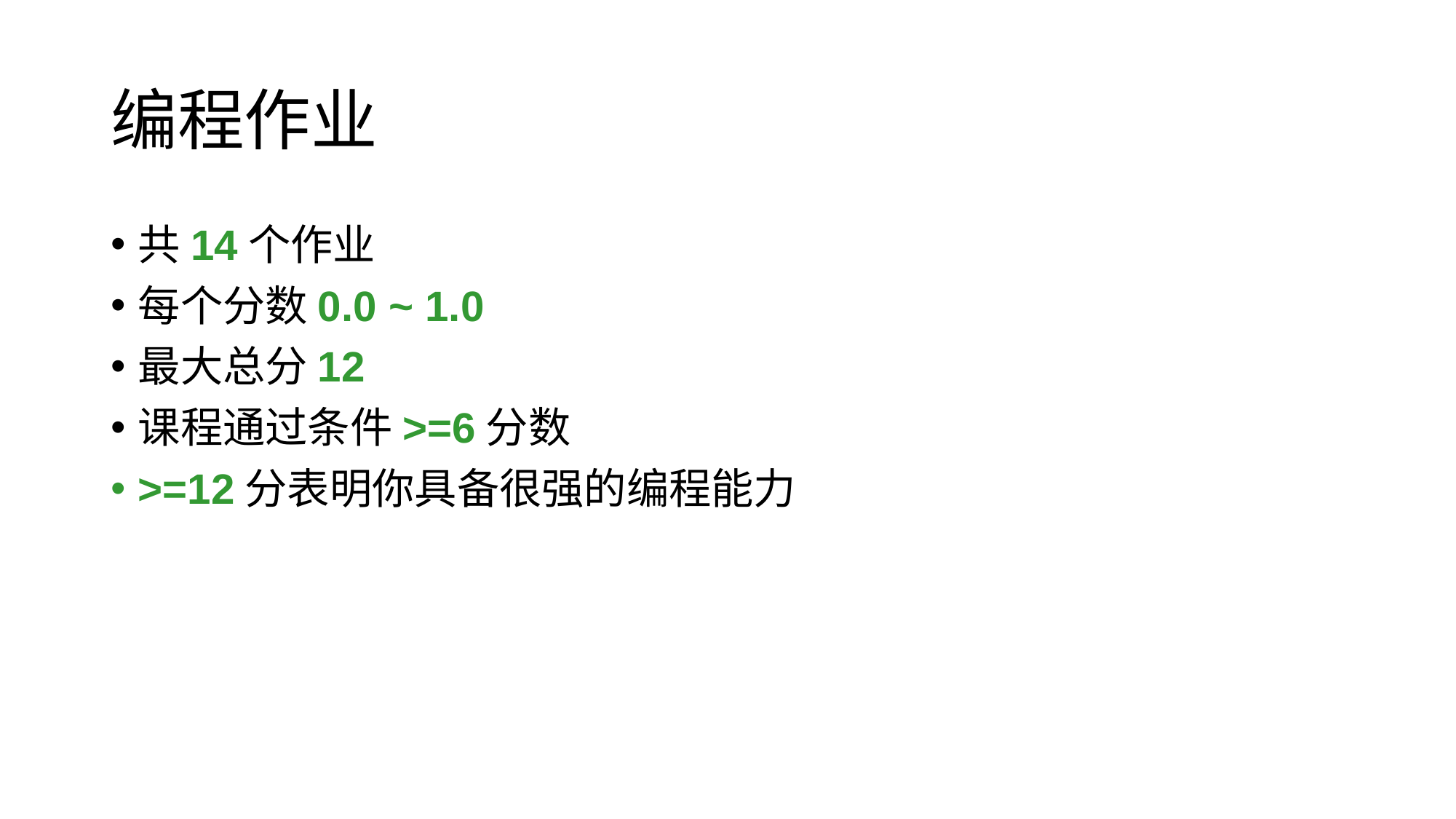

# 编程作业
共14个作业
每个分数0.0 ~ 1.0
最大总分12
课程通过条件>=6分数
>=12分表明你具备很强的编程能力